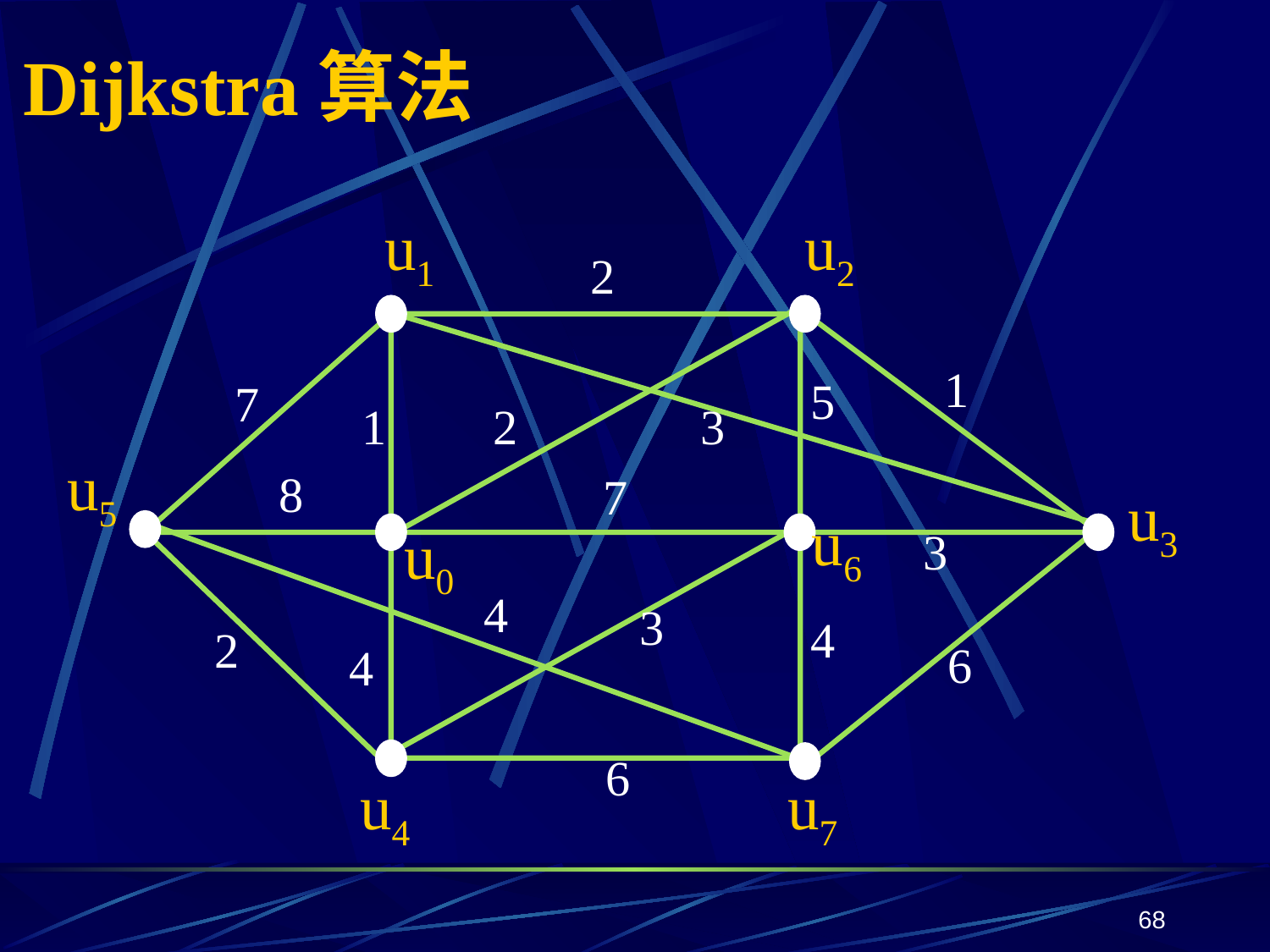

# Dijkstra算法
u1
u2
2

1
5
7
1
2
3
u5
8
7
u3
u6
u0

3

4
3
4
2
6
4

6

u4
u7
68